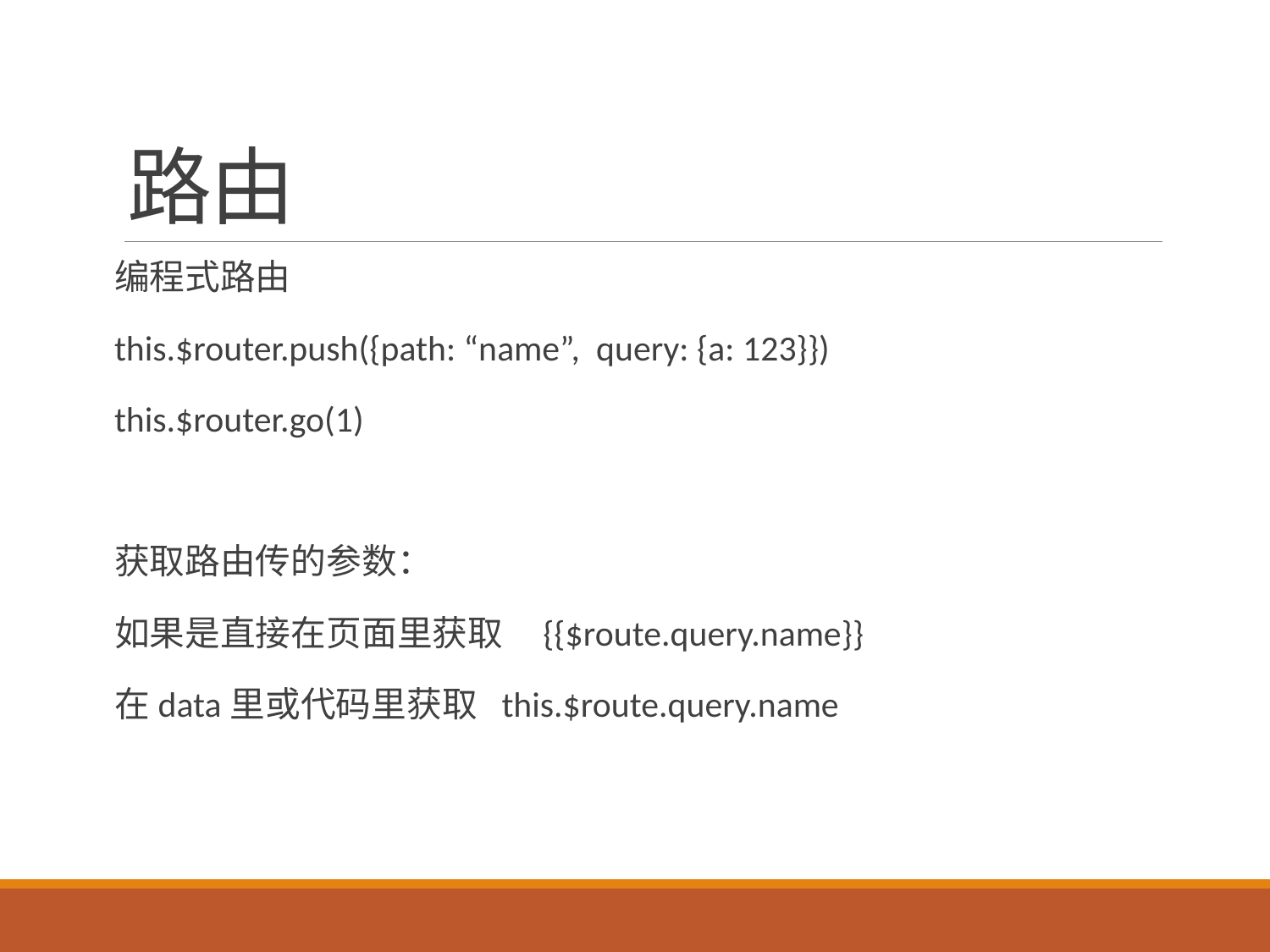

# 路由
编程式路由
this.$router.push({path: “name”,  query: {a: 123}})
this.$router.go(1)

获取路由传的参数：
如果是直接在页面里获取    {{$route.query.name}}
在data里或代码里获取  this.$route.query.name